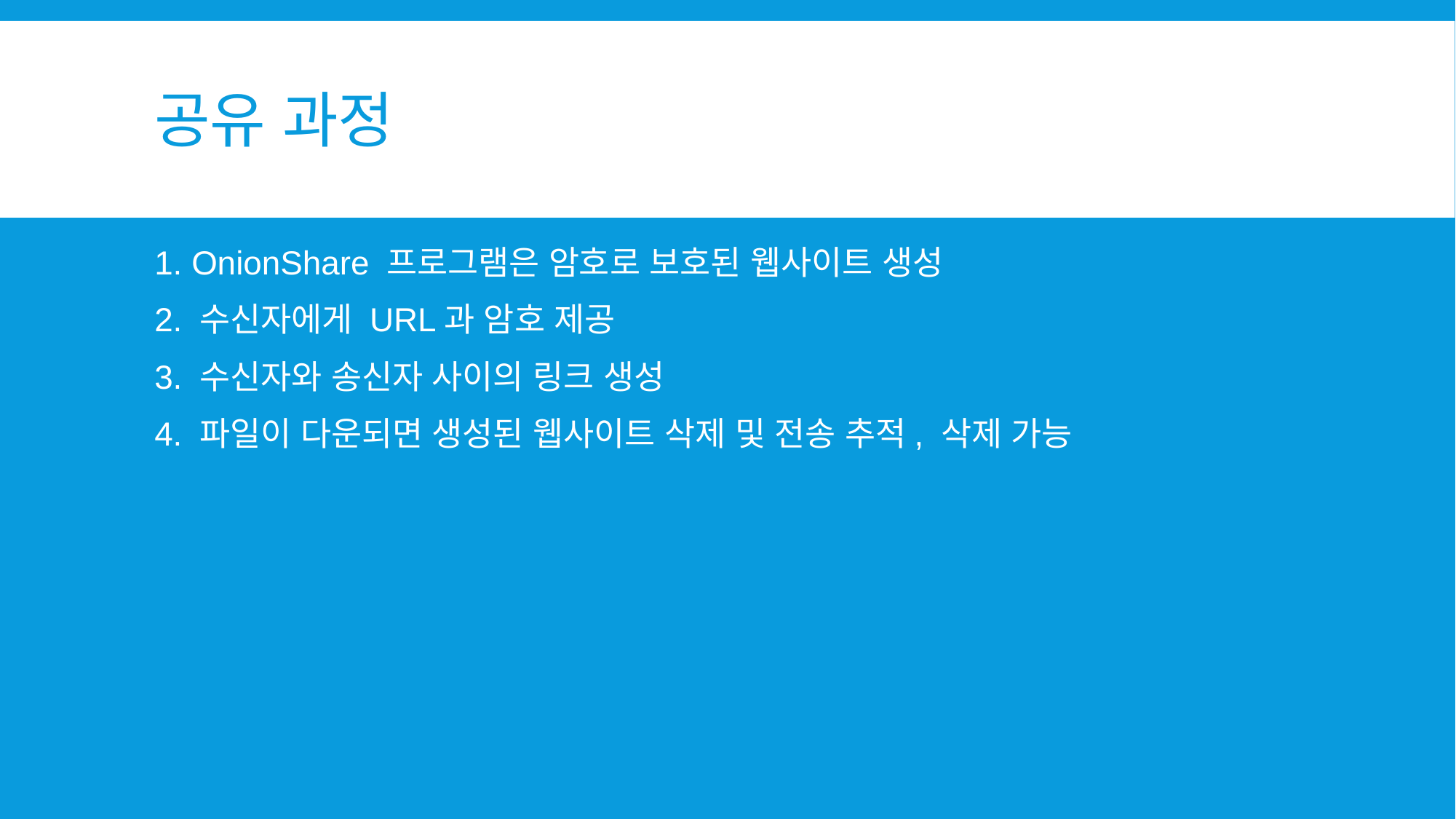

# 공유 과정
1. OnionShare 프로그램은 암호로 보호된 웹사이트 생성
2. 수신자에게 URL과 암호 제공
3. 수신자와 송신자 사이의 링크 생성
4. 파일이 다운되면 생성된 웹사이트 삭제 및 전송 추적, 삭제 가능